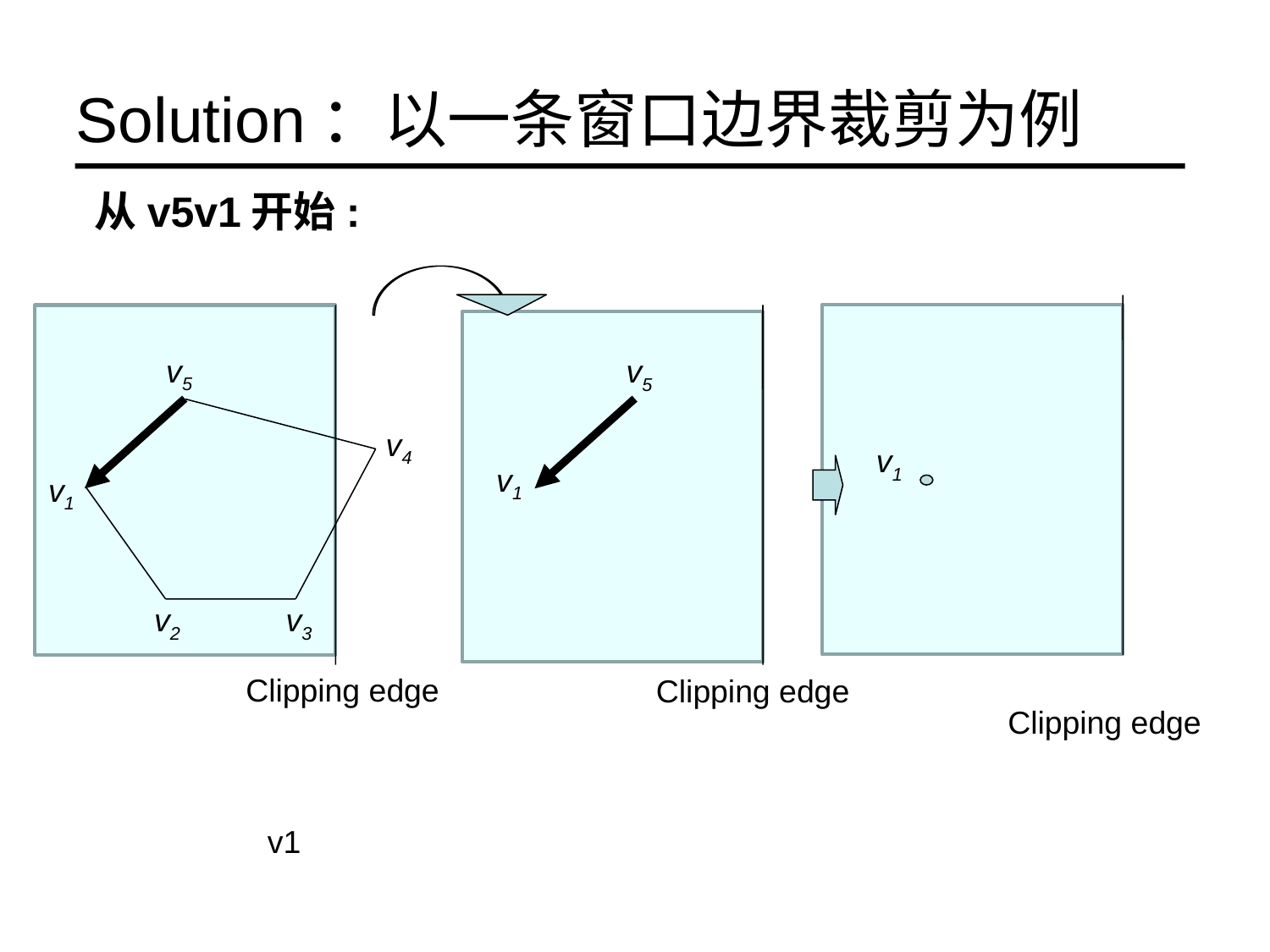

Solution：以一条窗口边界裁剪为例

从v5v1开始:

v5
v5

v4
v1

v1

v1

v2
v3

Clipping edge
Clipping edge
Clipping edge
v1